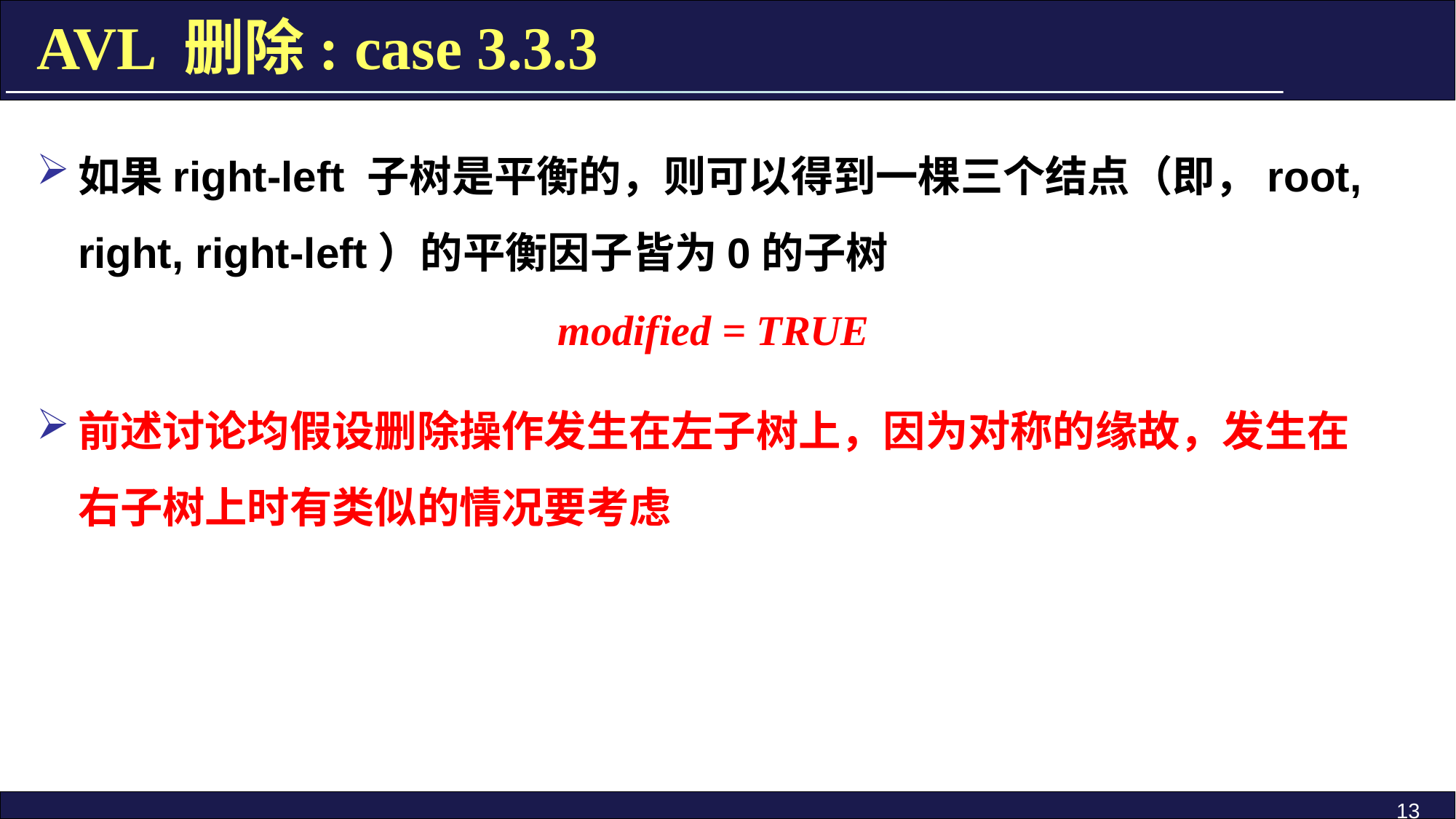

# AVL 删除: case 3.3.3
如果right-left 子树是平衡的，则可以得到一棵三个结点（即，root, right, right-left）的平衡因子皆为0的子树

前述讨论均假设删除操作发生在左子树上，因为对称的缘故，发生在右子树上时有类似的情况要考虑

modified = TRUE
13